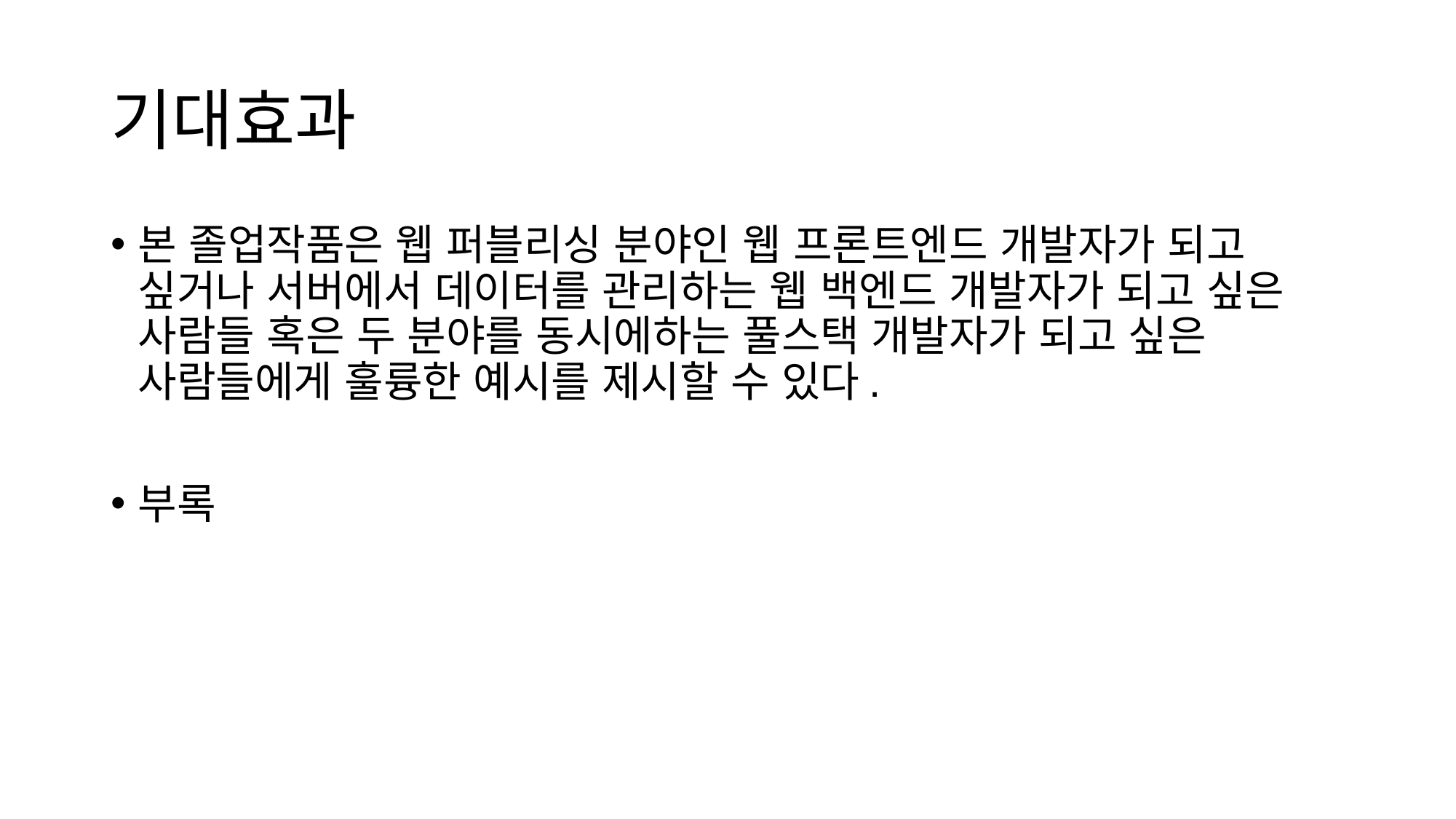

# 기대효과
본 졸업작품은 웹 퍼블리싱 분야인 웹 프론트엔드 개발자가 되고 싶거나 서버에서 데이터를 관리하는 웹 백엔드 개발자가 되고 싶은 사람들 혹은 두 분야를 동시에하는 풀스택 개발자가 되고 싶은 사람들에게 훌륭한 예시를 제시할 수 있다.

부록